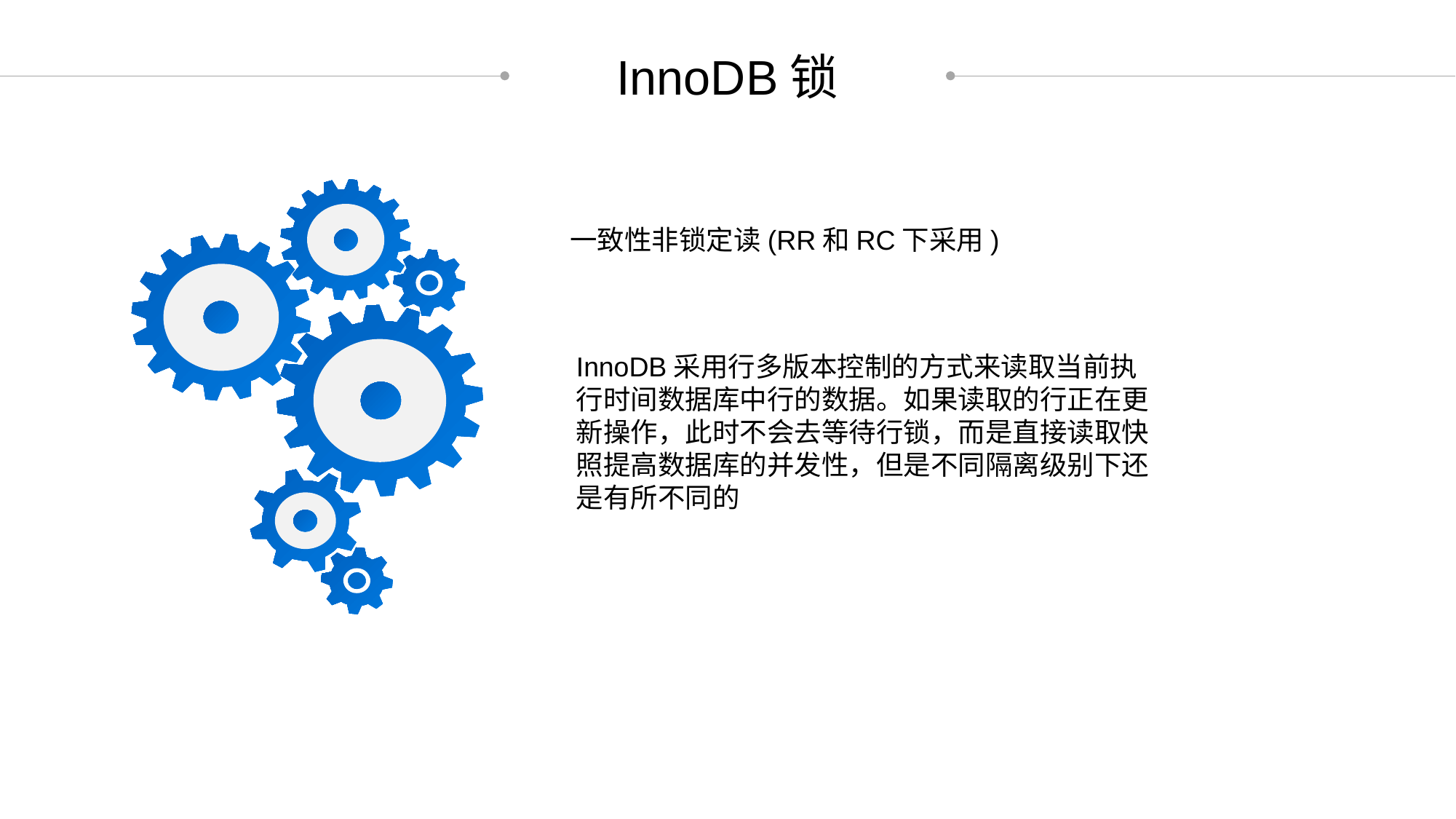

InnoDB锁

一致性非锁定读(RR和RC下采用)
InnoDB采用行多版本控制的方式来读取当前执行时间数据库中行的数据。如果读取的行正在更新操作，此时不会去等待行锁，而是直接读取快照提高数据库的并发性，但是不同隔离级别下还是有所不同的